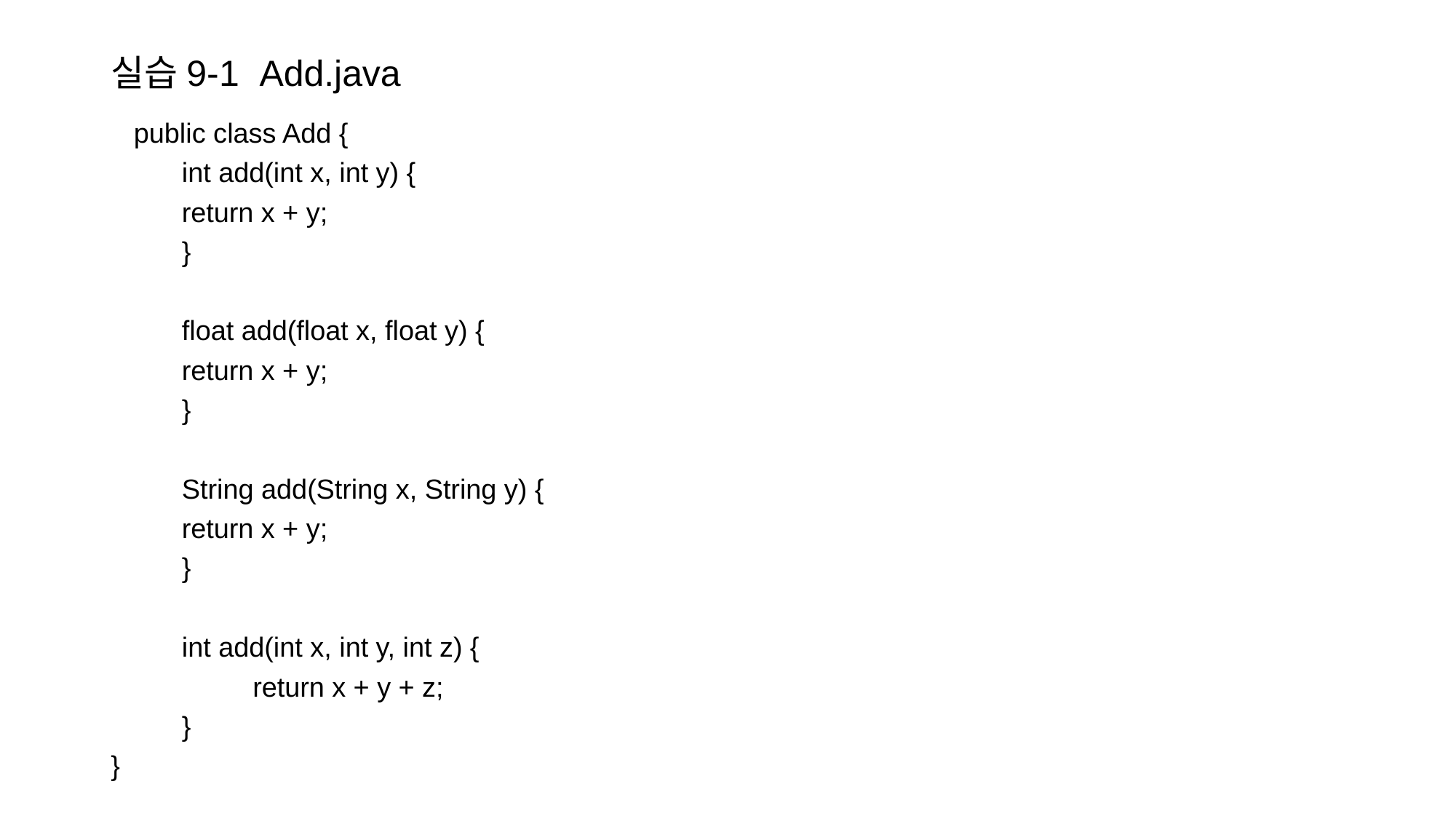

# 실습9-1  Add.java
   public class Add {
	int add(int x, int y) {
	return x + y;
	}

	float add(float x, float y) {
	return x + y;
	}

	String add(String x, String y) {
	return x + y;
	}

	int add(int x, int y, int z) {
		return x + y + z;
	}
}